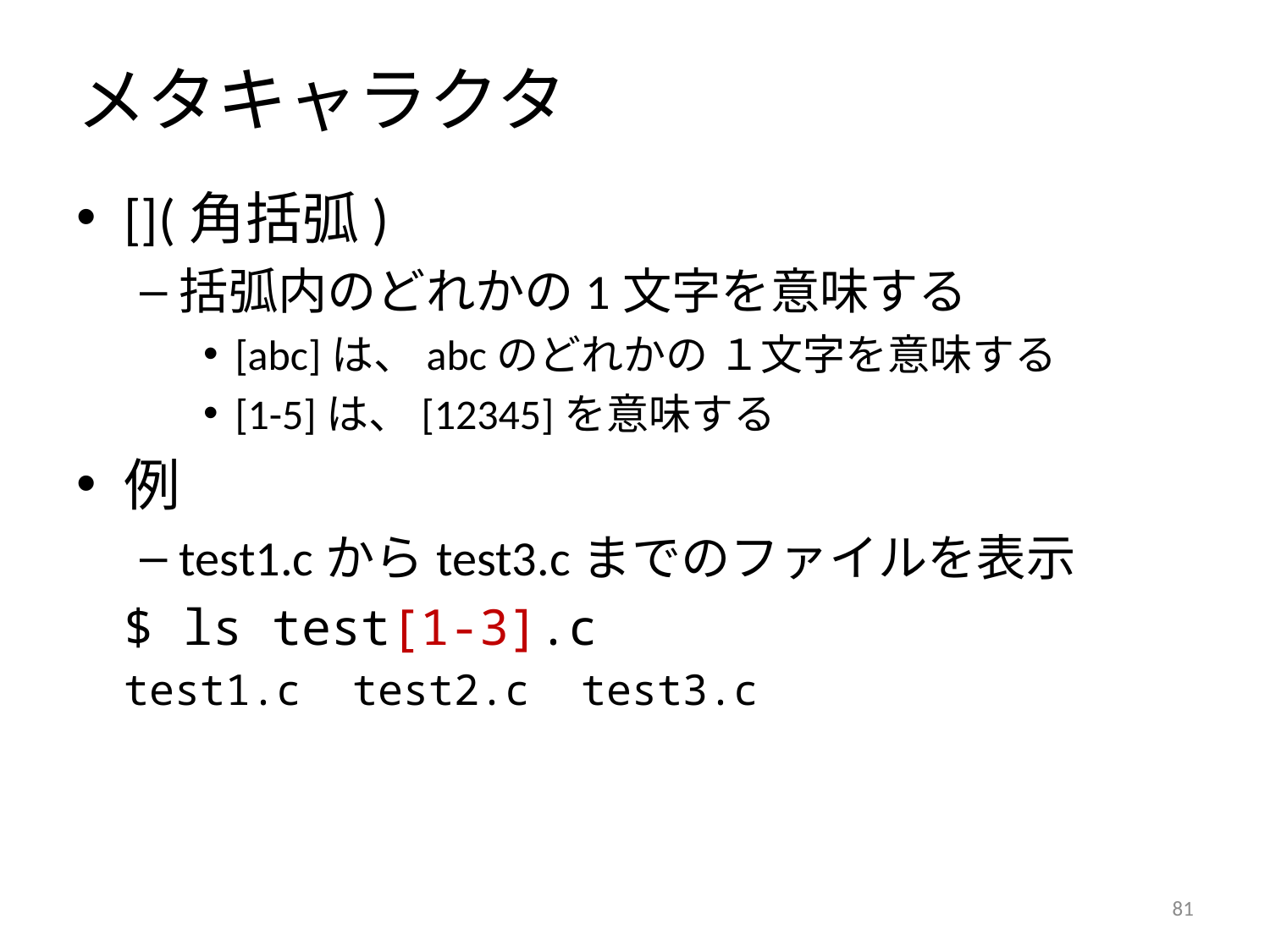

# メタキャラクタ
[](角括弧)
括弧内のどれかの1文字を意味する
[abc]は、abcのどれかの １文字を意味する
[1-5]は、[12345]を意味する
例
test1.cからtest3.cまでのファイルを表示
	$ ls test[1-3].c
	test1.c  test2.c  test3.c
81